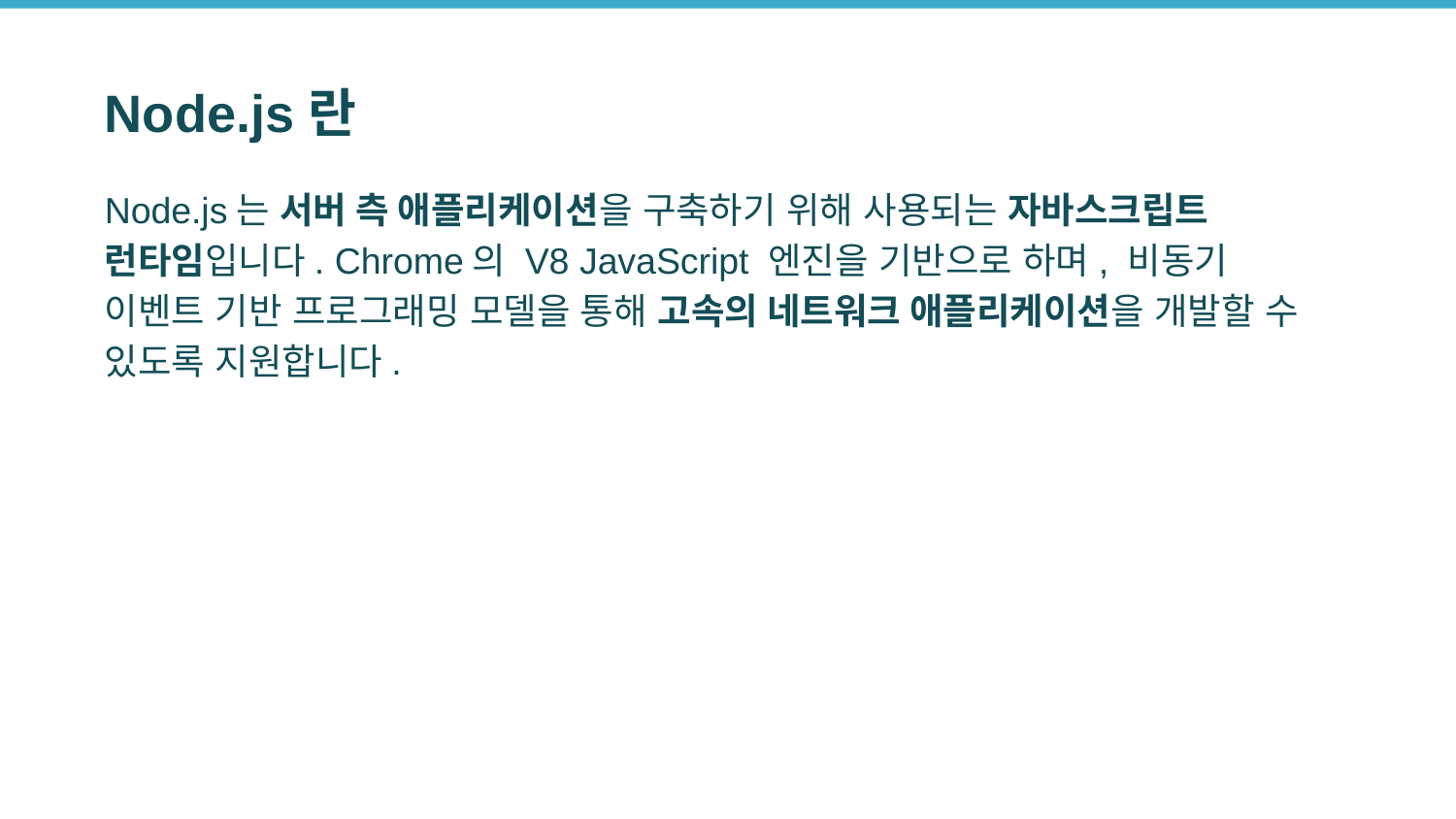

# Node.js란
Node.js는 서버 측 애플리케이션을 구축하기 위해 사용되는 자바스크립트 런타임입니다. Chrome의 V8 JavaScript 엔진을 기반으로 하며, 비동기 이벤트 기반 프로그래밍 모델을 통해 고속의 네트워크 애플리케이션을 개발할 수 있도록 지원합니다.